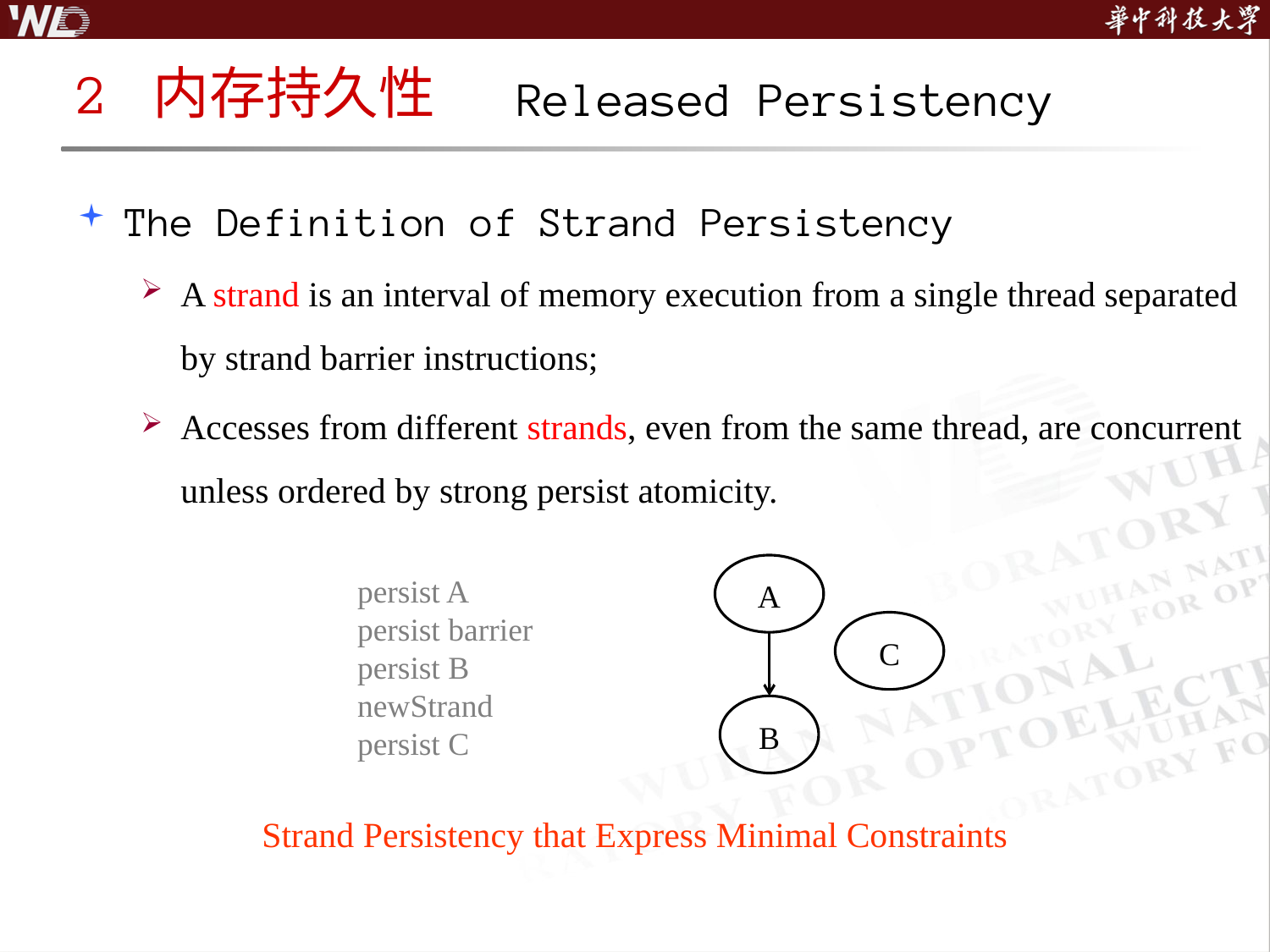

# 2 内存持久性
Released Persistency
The Definition of Strand Persistency
A strand is an interval of memory execution from a single thread separated by strand barrier instructions;
Accesses from different strands, even from the same thread, are concurrent unless ordered by strong persist atomicity.

A
persist A
persist barrier
persist B
newStrand
persist C
C
B
Strand Persistency that Express Minimal Constraints